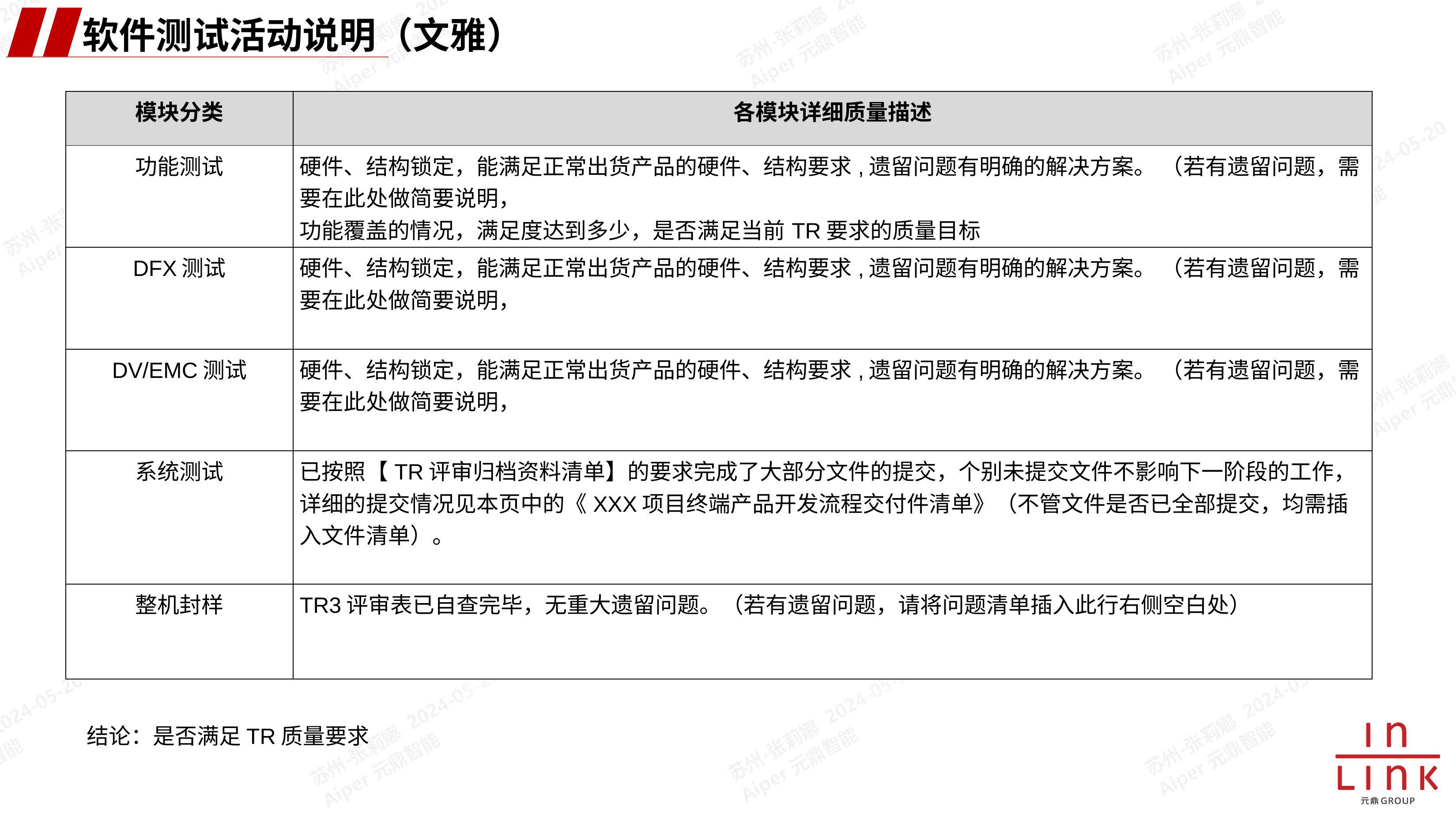

软件测试活动说明（文雅）

| 模块分类 | 各模块详细质量描述 |
| --- | --- |
| 功能测试 | 硬件、结构锁定，能满足正常出货产品的硬件、结构要求,遗留问题有明确的解决方案。 （若有遗留问题，需要在此处做简要说明， 功能覆盖的情况，满足度达到多少，是否满足当前TR要求的质量目标 |
| DFX测试 | 硬件、结构锁定，能满足正常出货产品的硬件、结构要求,遗留问题有明确的解决方案。 （若有遗留问题，需要在此处做简要说明， |
| DV/EMC测试 | 硬件、结构锁定，能满足正常出货产品的硬件、结构要求,遗留问题有明确的解决方案。 （若有遗留问题，需要在此处做简要说明， |
| 系统测试 | 已按照【TR评审归档资料清单】的要求完成了大部分文件的提交，个别未提交文件不影响下一阶段的工作，详细的提交情况见本页中的《XXX项目终端产品开发流程交付件清单》（不管文件是否已全部提交，均需插入文件清单）。 |
| 整机封样 | TR3评审表已自查完毕，无重大遗留问题。（若有遗留问题，请将问题清单插入此行右侧空白处） |
结论：是否满足TR质量要求